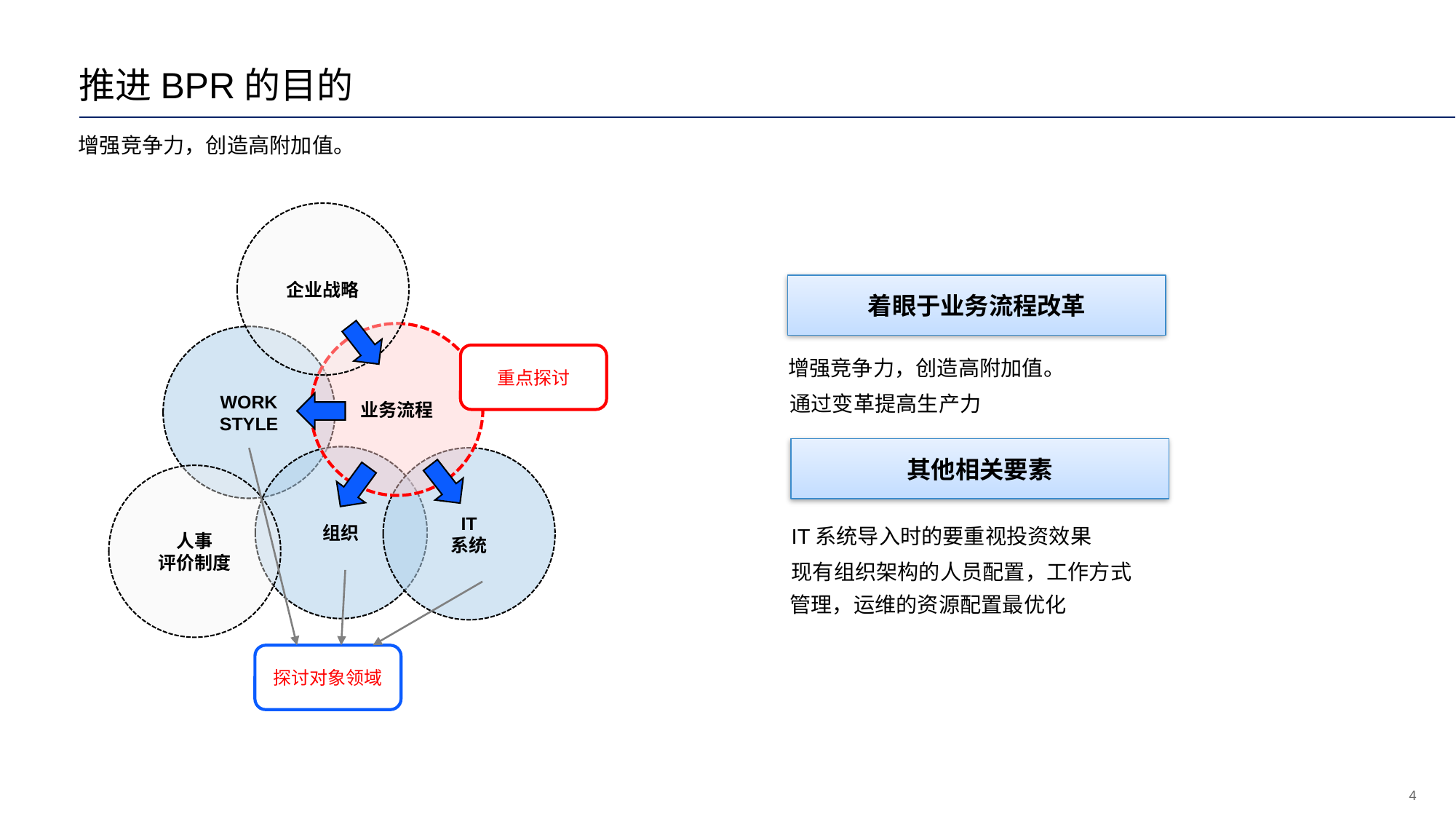

# 推进BPR的目的
增强竞争力，创造高附加值。
企业战略
业务流程
WORK
STYLE

重点探讨

组织
IT
系统
人事
评价制度

探讨对象领域
着眼于业务流程改革
增强竞争力，创造高附加值。
通过变革提高生产力
其他相关要素
IT系统导入时的要重视投资效果
现有组织架构的人员配置，工作方式
管理，运维的资源配置最优化